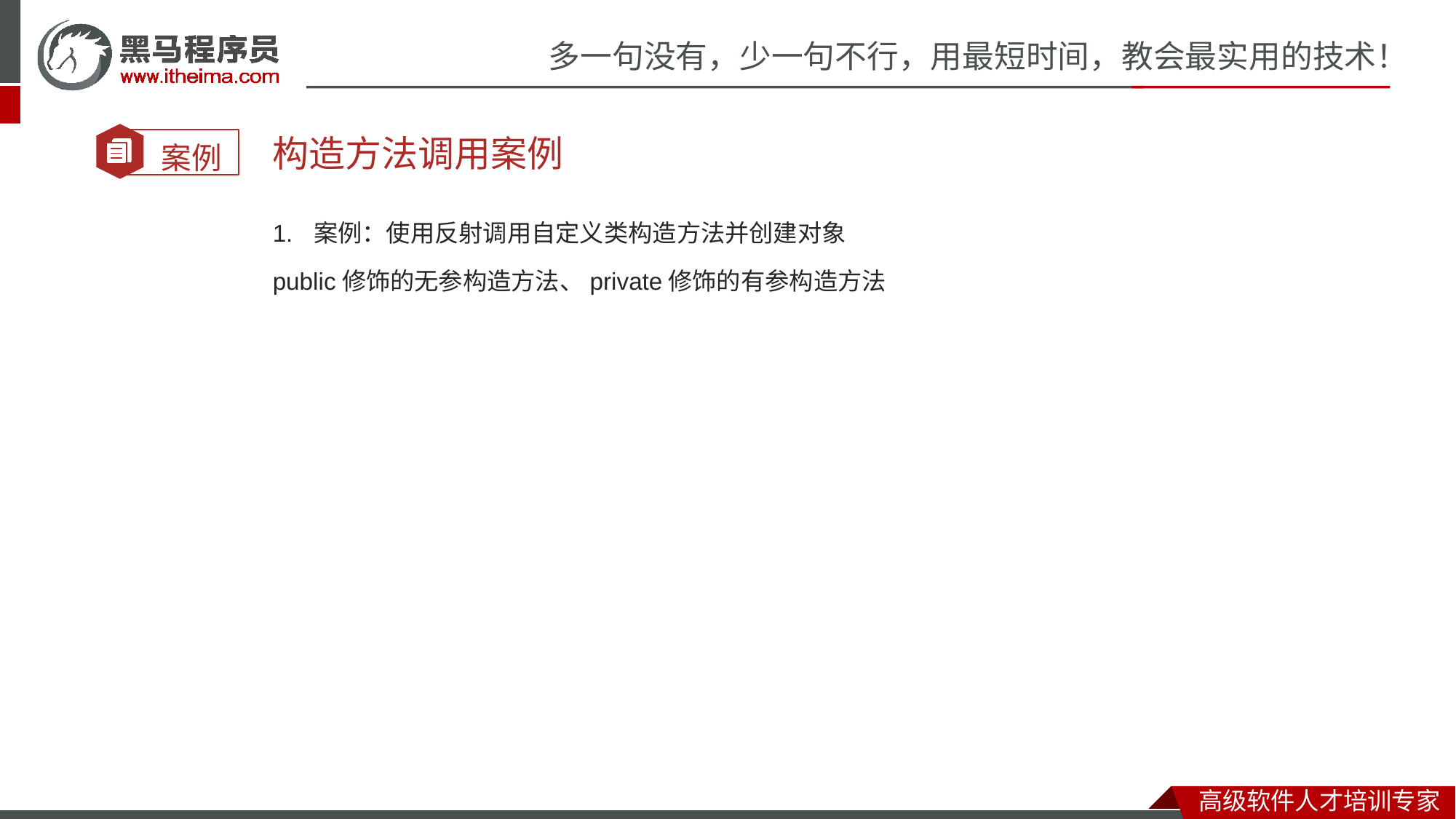

构造方法调用案例
案例：使用反射调用自定义类构造方法并创建对象
public修饰的无参构造方法、private修饰的有参构造方法